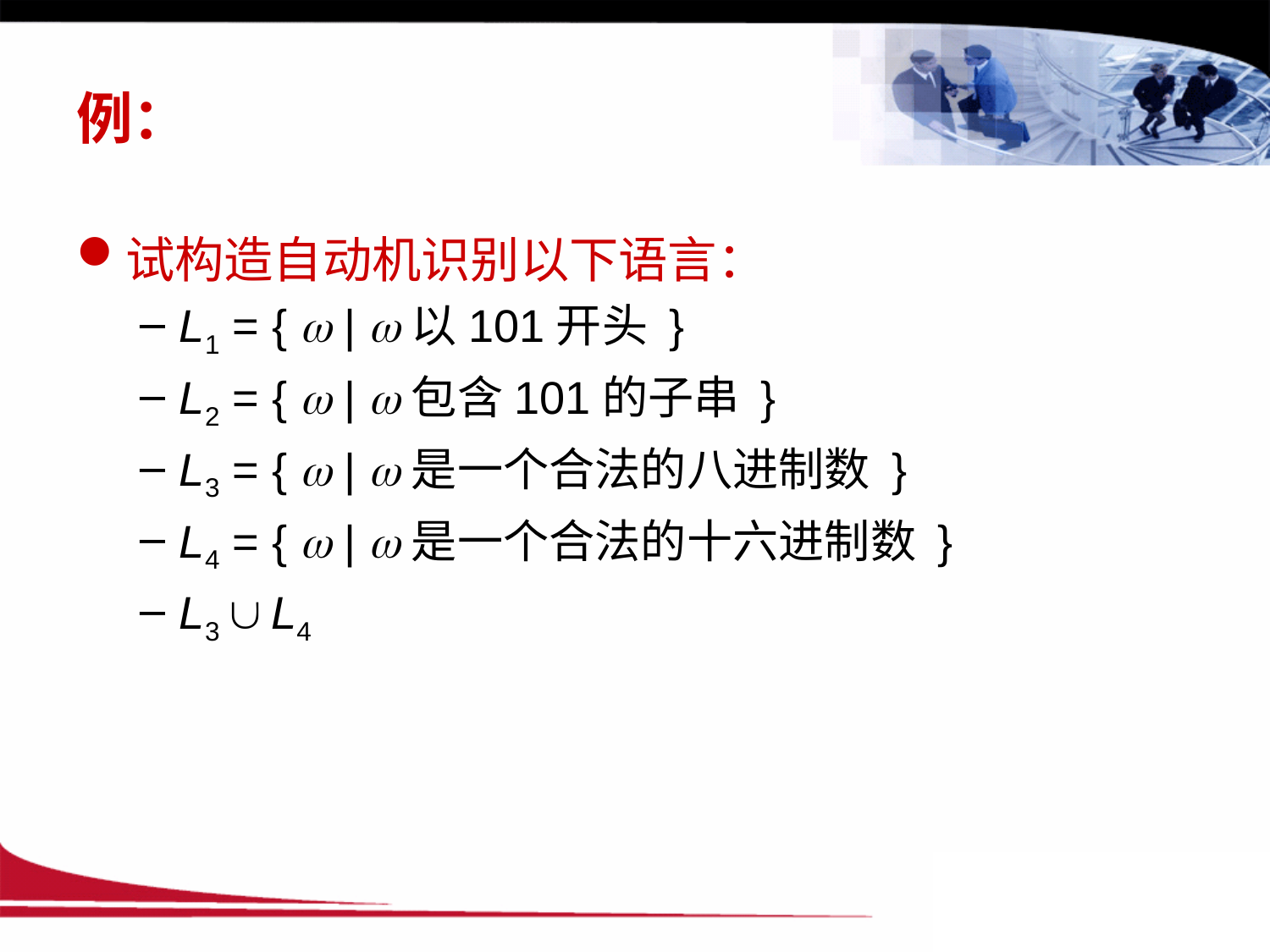

# 例：
试构造自动机识别以下语言：
L1 = { ω | ω以101开头 }
L2 = { ω | ω包含101的子串 }
L3 = { ω | ω是一个合法的八进制数 }
L4 = { ω | ω是一个合法的十六进制数 }
L3 ∪ L4